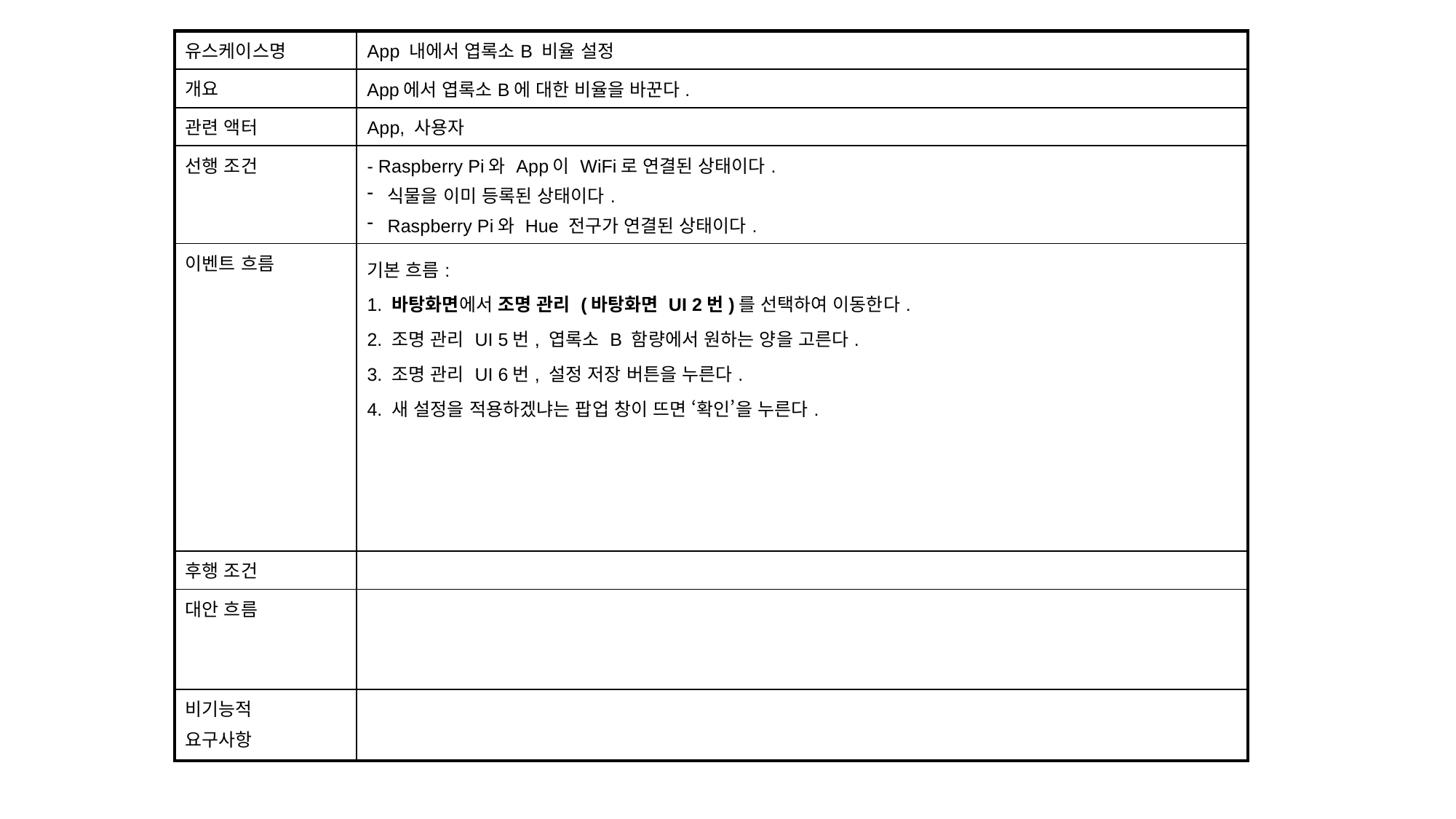

| 유스케이스명 | App 내에서 엽록소B 비율 설정 |
| --- | --- |
| 개요 | App에서 엽록소B에 대한 비율을 바꾼다. |
| 관련 액터 | App, 사용자 |
| 선행 조건 | - Raspberry Pi와 App이 WiFi로 연결된 상태이다. 식물을 이미 등록된 상태이다. Raspberry Pi와 Hue 전구가 연결된 상태이다. |
| 이벤트 흐름 | 기본 흐름: 1. 바탕화면에서 조명 관리 (바탕화면 UI 2번)를 선택하여 이동한다. 2. 조명 관리 UI 5번, 엽록소 B 함량에서 원하는 양을 고른다. 3. 조명 관리 UI 6번, 설정 저장 버튼을 누른다. 4. 새 설정을 적용하겠냐는 팝업 창이 뜨면 ‘확인’을 누른다. |
| 후행 조건 |  |
| 대안 흐름 |  |
| 비기능적 요구사항 |  |